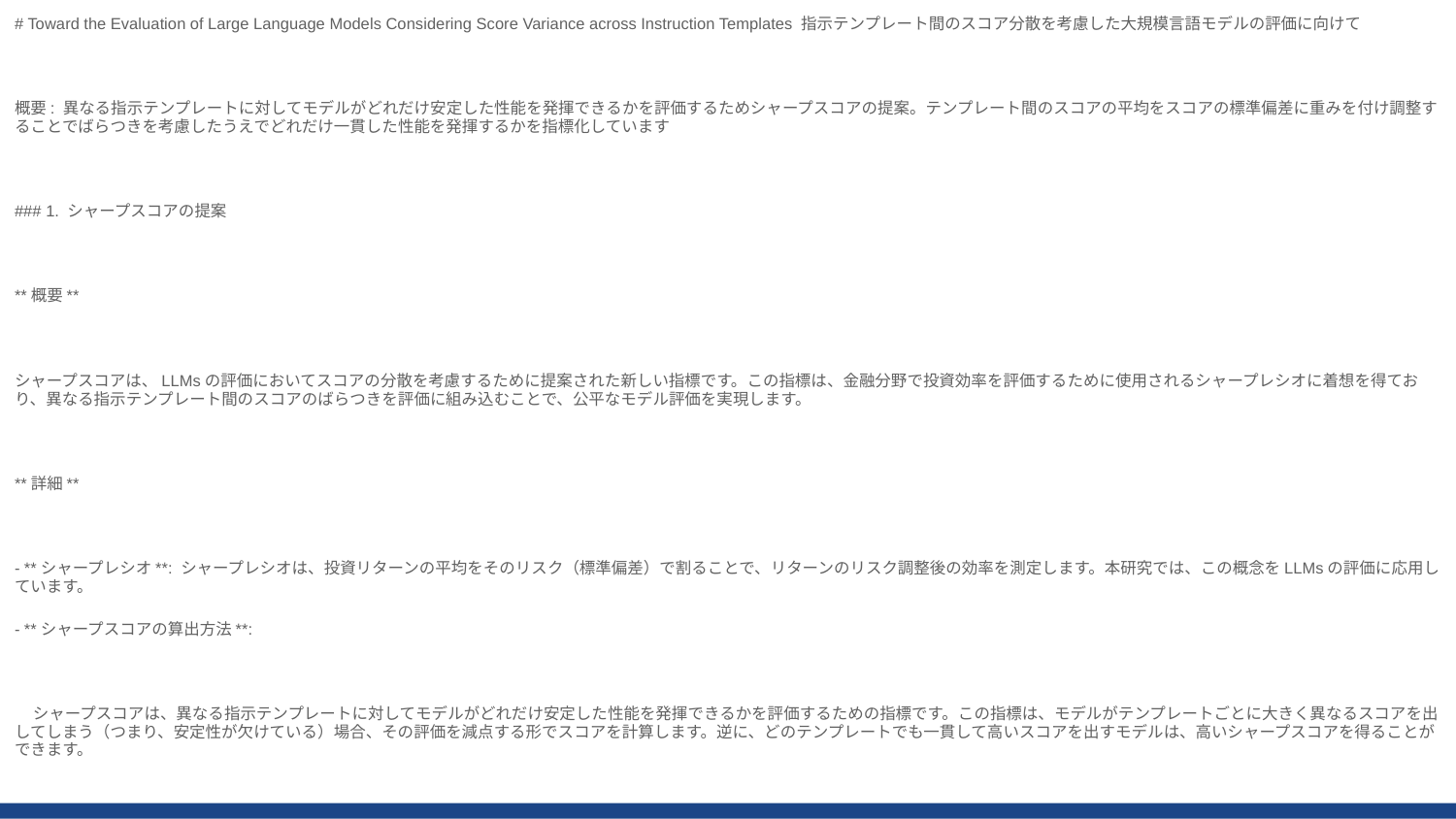

# Toward the Evaluation of Large Language Models Considering Score Variance across Instruction Templates 指示テンプレート間のスコア分散を考慮した大規模言語モデルの評価に向けて

概要: 異なる指示テンプレートに対してモデルがどれだけ安定した性能を発揮できるかを評価するためシャープスコアの提案。テンプレート間のスコアの平均をスコアの標準偏差に重みを付け調整することでばらつきを考慮したうえでどれだけ一貫した性能を発揮するかを指標化しています

### 1. シャープスコアの提案

**概要**

シャープスコアは、LLMsの評価においてスコアの分散を考慮するために提案された新しい指標です。この指標は、金融分野で投資効率を評価するために使用されるシャープレシオに着想を得ており、異なる指示テンプレート間のスコアのばらつきを評価に組み込むことで、公平なモデル評価を実現します。

**詳細**

- **シャープレシオ**: シャープレシオは、投資リターンの平均をそのリスク（標準偏差）で割ることで、リターンのリスク調整後の効率を測定します。本研究では、この概念をLLMsの評価に応用しています。
- **シャープスコアの算出方法**:

    シャープスコアは、異なる指示テンプレートに対してモデルがどれだけ安定した性能を発揮できるかを評価するための指標です。この指標は、モデルがテンプレートごとに大きく異なるスコアを出してしまう（つまり、安定性が欠けている）場合、その評価を減点する形でスコアを計算します。逆に、どのテンプレートでも一貫して高いスコアを出すモデルは、高いシャープスコアを得ることができます。

    ### 式の解釈

    シャープスコアの式は次のように定義されます：

    $$
    Sharpe score=ασscore+1μscore
    $$

    この式を言葉で説明すると、次のようになります。

    1.

    $$
    \mu_{\text{score}}
    $$

    まず、\mu_{\text{score}}は「テンプレート間のスコアの平均値」です。つまり、複数のテンプレートを使ってモデルを評価し、それぞれのスコアを計算します。そして、そのスコアの平均値を\mu_{\text{score}}とします。

    1. **σscore\sigma_{\text{score}}σscore​**:

    $$
    \sigma_{\text{score}}
    $$

    次に、\sigma_{\text{score}}は「スコアの標準偏差」です。これは、各テンプレートに対するスコアがどれだけばらついているかを示します。ばらつきが大きいほど、標準偏差も大きくなります。

    1.

        $$
        \alpha \sigma_{\text{score}} + 1
        $$

        ここで、ασscore+1\alpha \sigma_{\text{score}} + 1ασscore​+1はスコアの分散に基づく調整項です。式中のα\alphaαは調整パラメータで、この値を大きくするほど、標準偏差（ばらつき）がスコアに与える影響が大きくなります。この調整項によって、ばらつきの大きなモデルは低いシャープスコアを得ることになります。

    2. **全体の式の意味**:

        最後に、この式全体が示しているのは、「モデルがどれだけ一貫した性能を発揮できるか」を評価することです。もしσscore\sigma_{\text{score}}σscore​が小さい（ばらつきが少ない）場合、ασscore+1\alpha \sigma_{\text{score}} + 1ασscore​+1も小さくなり、シャープスコアはμscore\mu_{\text{score}}μscore​に近い値（つまり高いスコア）になります。逆に、σscore\sigma_{\text{score}}σscore​が大きい（ばらつきが大きい）場合、この調整項が大きくなり、シャープスコアは低くなります。

    ### まとめ

    シャープスコアは、単純にスコアの平均だけを見るのではなく、そのばらつきも考慮することで、モデルがどれだけ安定しているかを評価します。ばらつきが小さいほど高い評価を受け、逆にばらつきが大きいほど評価が下がる仕組みです。これにより、どのテンプレートでも安定した性能を発揮できるモデルを選別することができます。

### 2. クロスリンガルデータセットの構築

**概要**

本研究では、英語と日本語のNLUタスクに対応するクロスリンガルデータセットを構築しました。これにより、モデルのクロスリンガルな性能評価が可能になります。

**詳細**

- **データセットの構成**:
    - 英語と日本語のNLUタスクが選定され、それぞれに対応する複数の評価指示テンプレートが用意されました。
    - 対象となるタスクには、CoLA、MNLI、SQuADなどが含まれ、それぞれのタスクに対して複数のテンプレートが作成されました。
- **テンプレートの作成**:
    - 英語のテンプレートはFLANテンプレートを基に構築され、これを日本語に翻訳することで日本語のテンプレートが作成されました。
    - 各テンプレートは、モデルに対して異なる形式の指示を与えるように設計されています（例えば、Yes/No形式、選択肢形式など）。
- **クロスリンガル評価**: 英語と日本語で同一のタスクを評価することで、モデルの言語間での知識転移能力を評価することが可能です。例えば、英語で学習したモデルが日本語のタスクでも高い性能を発揮できるかどうかが確認されます。

### 3. テンプレートの多様性を考慮した評価

**概要**

本研究では、FLANテンプレートを基にした複数の評価テンプレートを使用して、テンプレート間のスコア分散がLLMsの性能評価に与える影響を分析しました。

**詳細**

- **テンプレートの種類**:
    - 各タスクに対して異なるテンプレートが作成され、これにより、異なる形式の指示がモデルに与えられます。例えば、選択肢の順序やフォーマット、質問の形式などが異なります。
- **評価方法**:
    - 各テンプレートに対してモデルが生成した応答を比較し、テンプレートごとのスコアを計算します。
    - スコアの分散を計測し、その分散が大きいほどモデルのパフォーマンスの一貫性が欠如していると評価されます。
- **実験結果**:
    - 実験により、テンプレート間のスコア分散がモデルの評価において重要な要素であることが確認されました。特定のテンプレートに対しては高スコアを記録する一方で、別のテンプレートに対しては低スコアとなる場合があり、これが評価の不公平性を生む原因となります。
- **テンプレートの一般化**:
    - 複数のテンプレートを使用することで、モデルの一般化能力が評価でき、テンプレート依存のバイアスを低減できます。

### 4. 実験設定と評価結果の分析

**概要**

本研究では、LLMsをゼロショット設定とファインチューニング設定で評価し、テンプレート間のスコア分散がパフォーマンスに与える影響を詳細に分析しました。

**詳細**

- **ゼロショット設定**:
    - 学習されていないタスクに対して、モデルが初めて指示テンプレートに従って応答を生成する設定です。この設定では、モデルの事前学習や指示チューニングがどれだけ有効かを評価します。
- **ファインチューニング設定**:
    - 特定のタスクに対してモデルを追加的に学習させ、その後に評価を行う設定です。これにより、モデルが学習したタスクに対してどれだけ高い性能を発揮するかが評価されます。
- **結果の分析**:
    - 各タスクにおいて、ゼロショットとファインチューニングの両方でモデルを評価し、テンプレート間のスコア分散がパフォーマンスに与える影響を詳細に解析しました。
    - 特に、ファインチューニング設定においては、モデルが学習したテンプレート以外に対しても高いパフォーマンスを発揮することが期待されますが、実際にはテンプレート間のスコア分散が大きく異なることが確認されました。